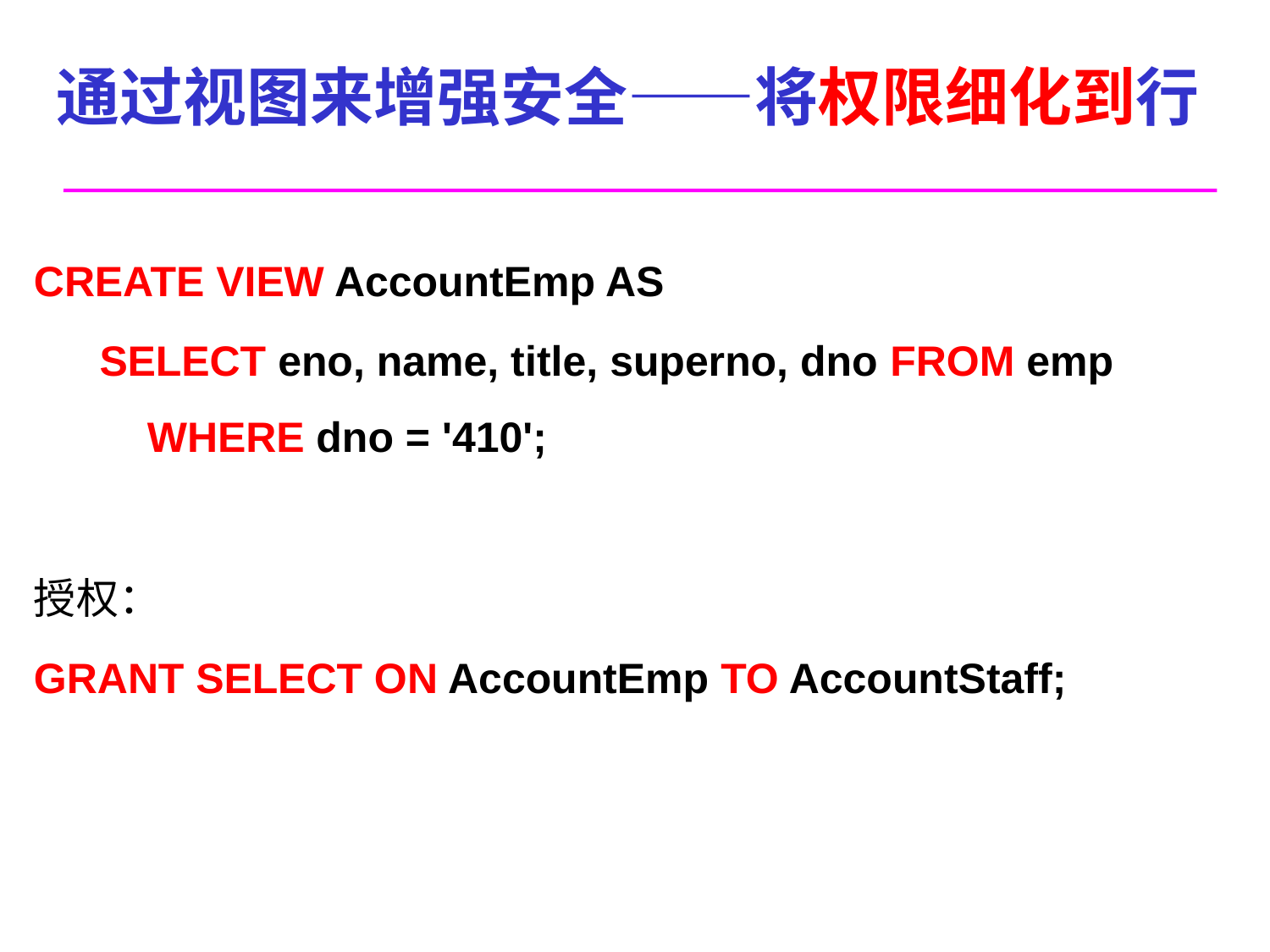

# 通过视图来增强安全——将权限细化到行
CREATE VIEW AccountEmp AS
SELECT eno, name, title, superno, dno FROM emp WHERE dno = '410';

授权：
GRANT SELECT ON AccountEmp TO AccountStaff;